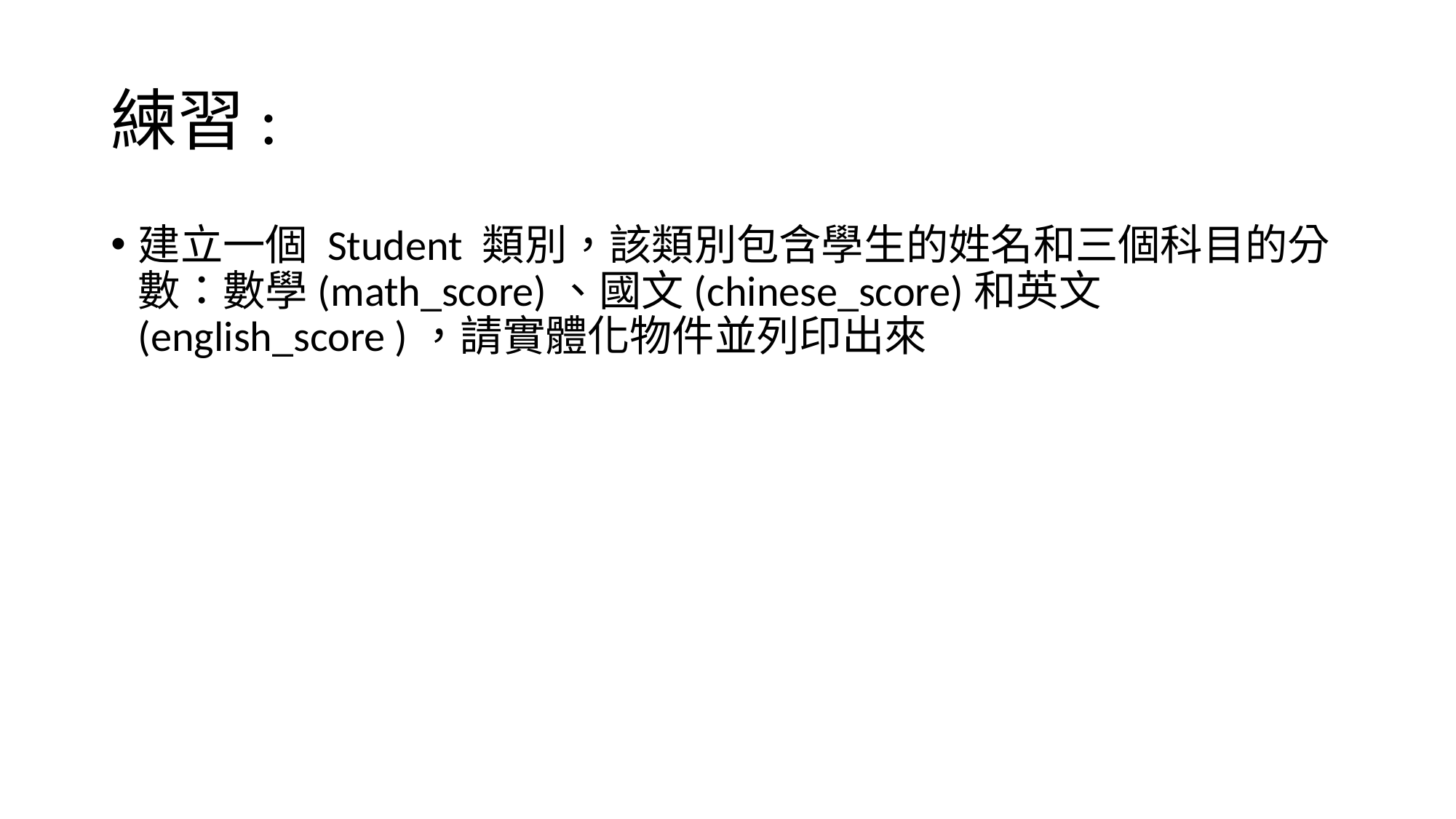

# 練習:
建立一個 Student 類別，該類別包含學生的姓名和三個科目的分數：數學(math_score)、國文(chinese_score)和英文(english_score )，請實體化物件並列印出來